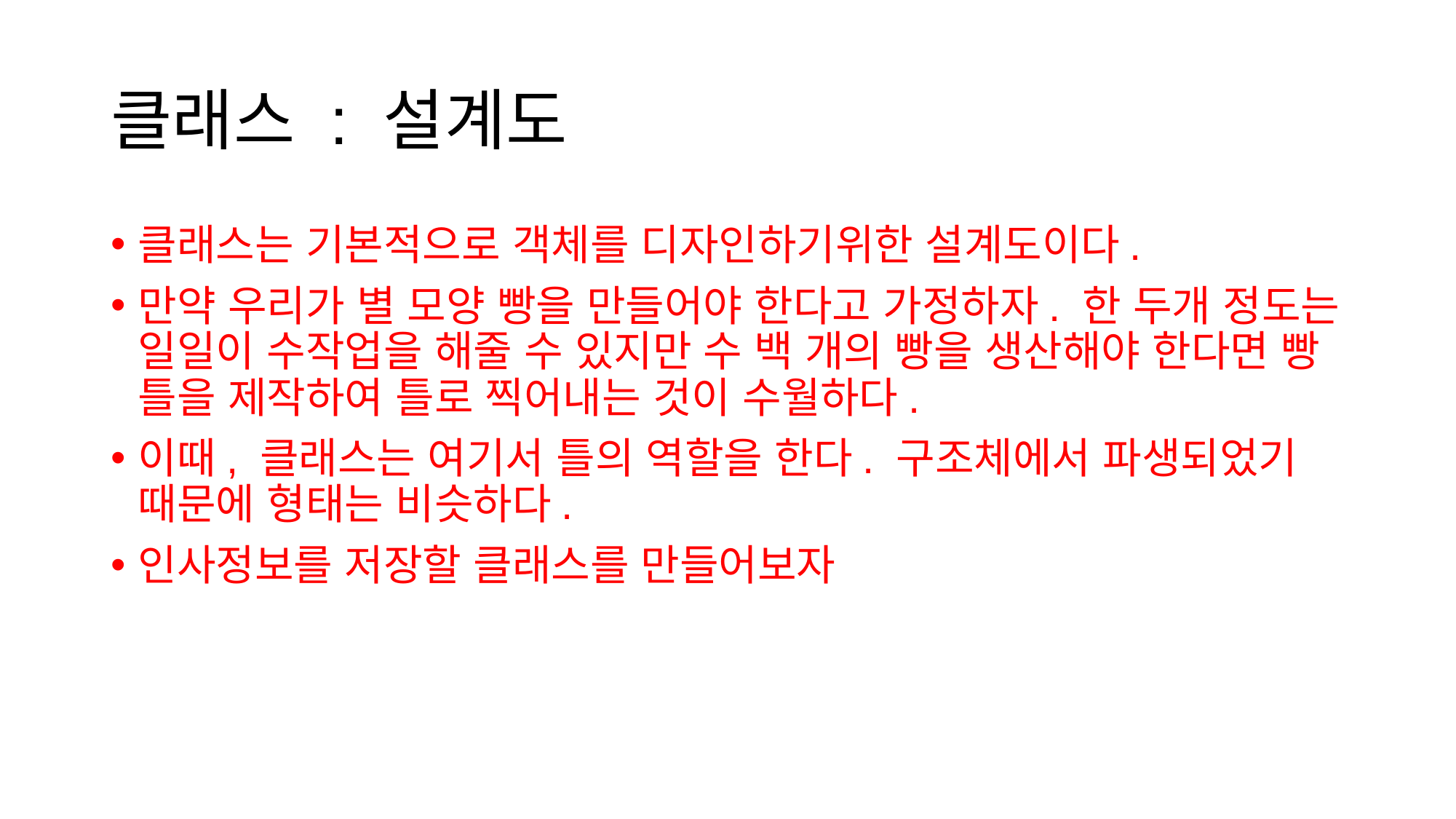

# 클래스 : 설계도
클래스는 기본적으로 객체를 디자인하기위한 설계도이다.
만약 우리가 별 모양 빵을 만들어야 한다고 가정하자. 한 두개 정도는 일일이 수작업을 해줄 수 있지만 수 백 개의 빵을 생산해야 한다면 빵 틀을 제작하여 틀로 찍어내는 것이 수월하다.
이때, 클래스는 여기서 틀의 역할을 한다. 구조체에서 파생되었기 때문에 형태는 비슷하다.
인사정보를 저장할 클래스를 만들어보자